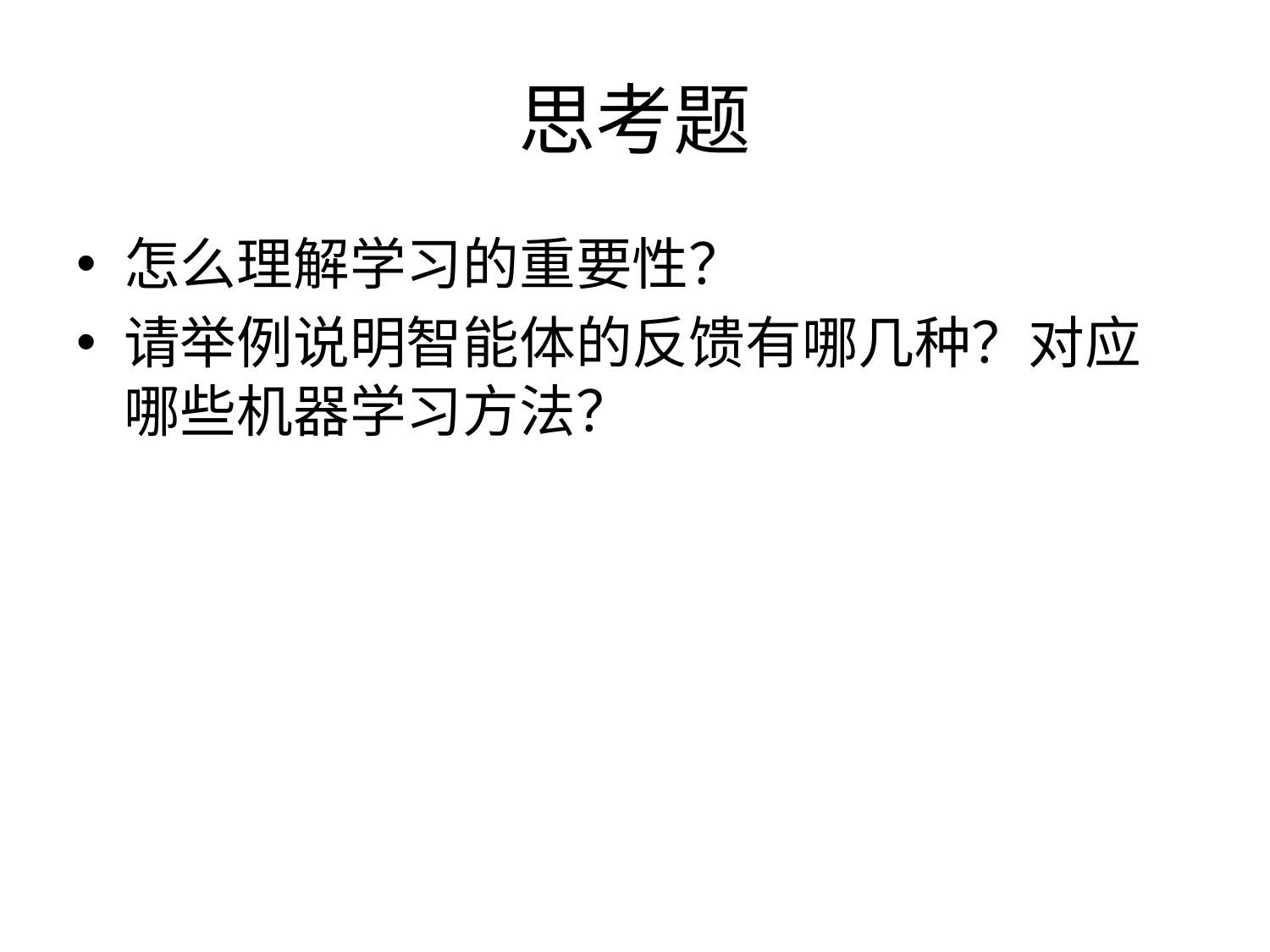

# 思考题
怎么理解学习的重要性？
请举例说明智能体的反馈有哪几种？对应哪些机器学习方法？